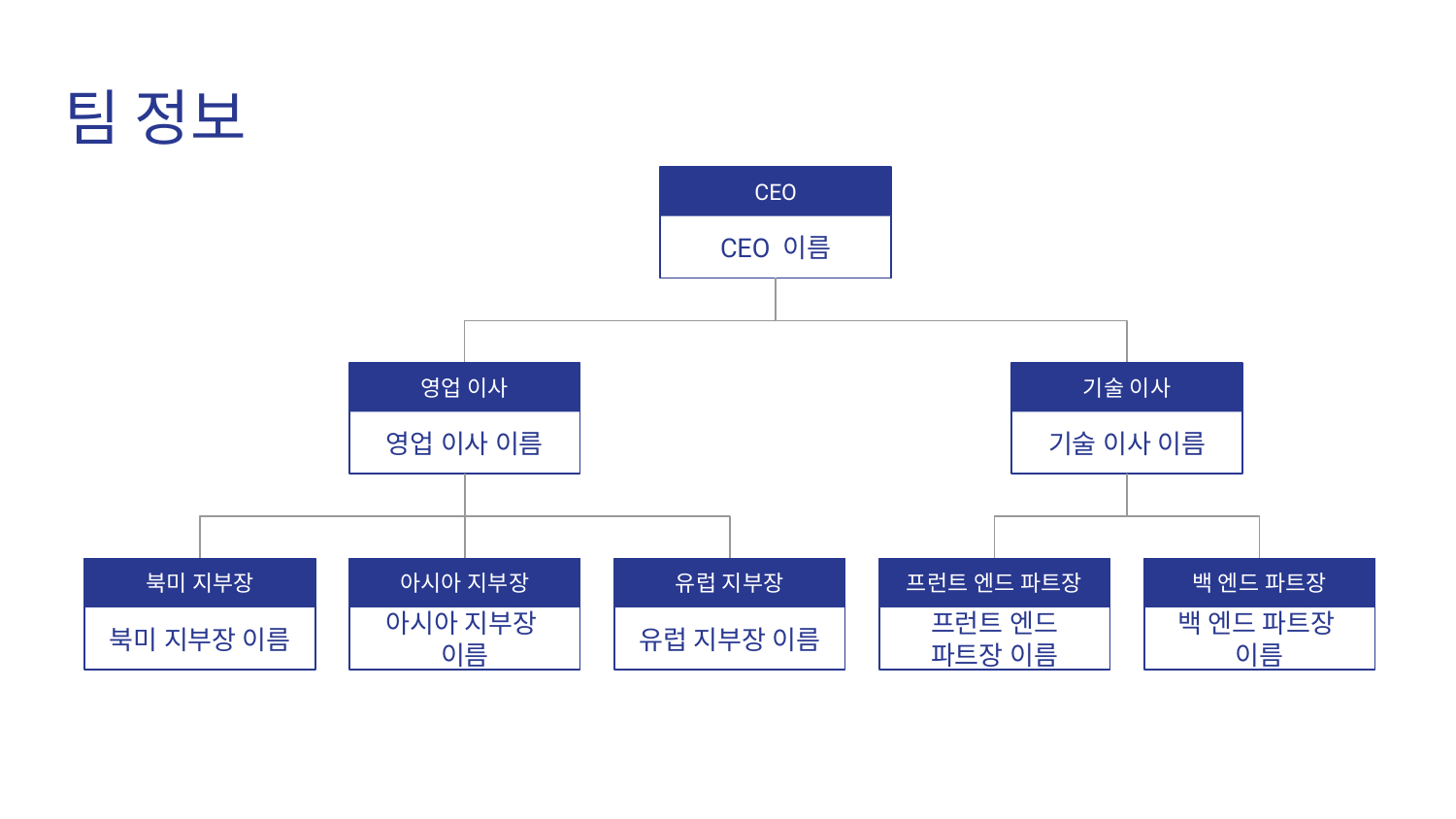

# 팀 정보

CEO
CEO 이름

영업 이사
기술 이사
영업 이사 이름
기술 이사 이름

북미 지부장
아시아 지부장
유럽 지부장
프런트 엔드 파트장
백 엔드 파트장
북미 지부장 이름
아시아 지부장
이름
유럽 지부장 이름
프런트 엔드 파트장 이름
백 엔드 파트장
이름